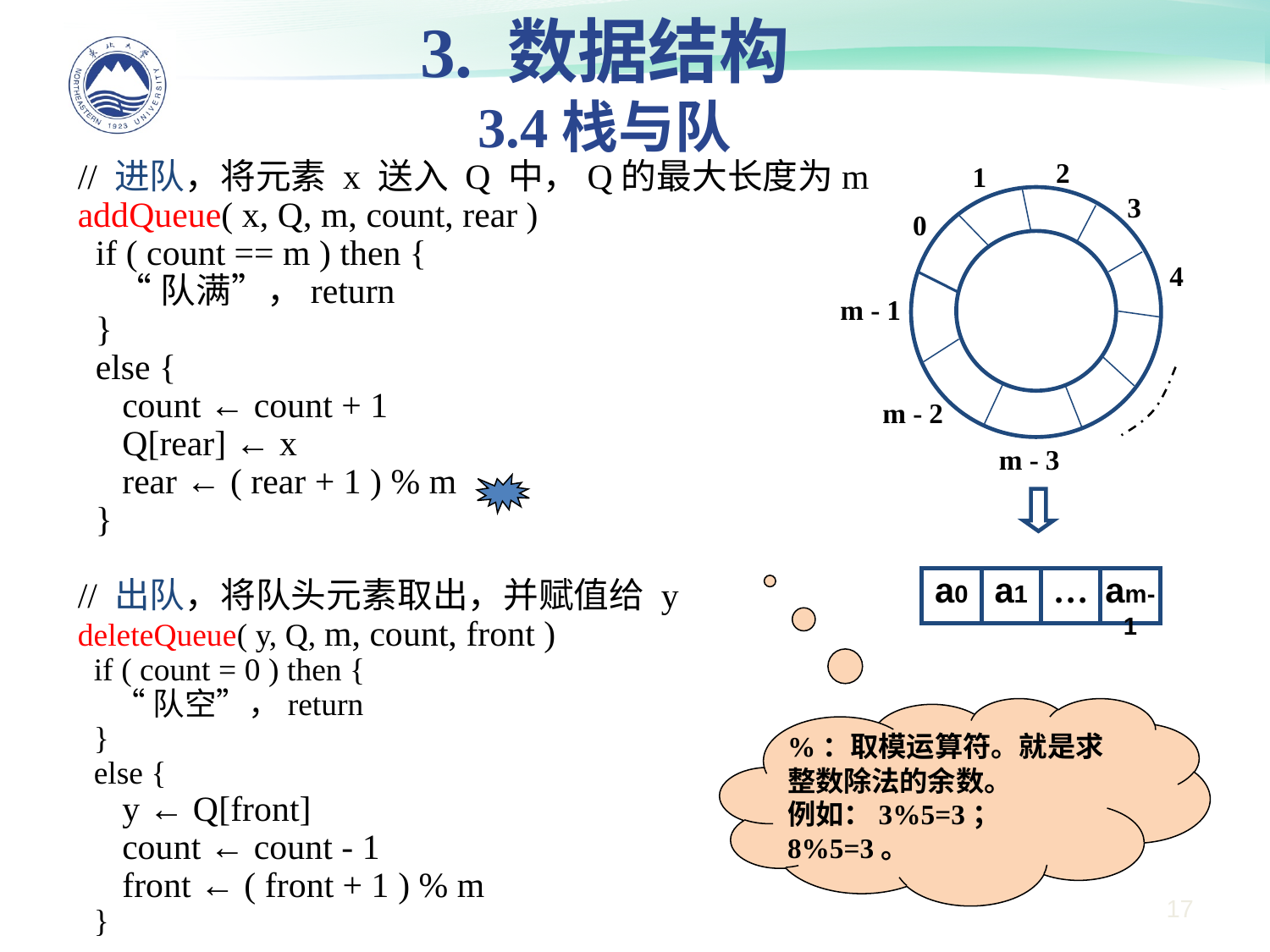

3. 数据结构
3.4栈与队
2
1
3

0

4

m - 1

m - 2
m - 3

a0
a1
…
am-1
// 进队，将元素 x 送入 Q 中，Q的最大长度为m
addQueue( x, Q, m, count, rear )
  if ( count == m ) then {
     “队满”，return
  }
  else {
     count ← count + 1
     Q[rear] ← x
     rear ← ( rear + 1 ) % m
  }

// 出队，将队头元素取出，并赋值给 y
deleteQueue( y, Q, m, count, front )
  if ( count = 0 ) then {
     “队空”，return
  }
  else {
     y ← Q[front]
     count ← count - 1
     front ← ( front + 1 ) % m
  }

%：取模运算符。就是求整数除法的余数。
例如：3%5=3；8%5=3。
17